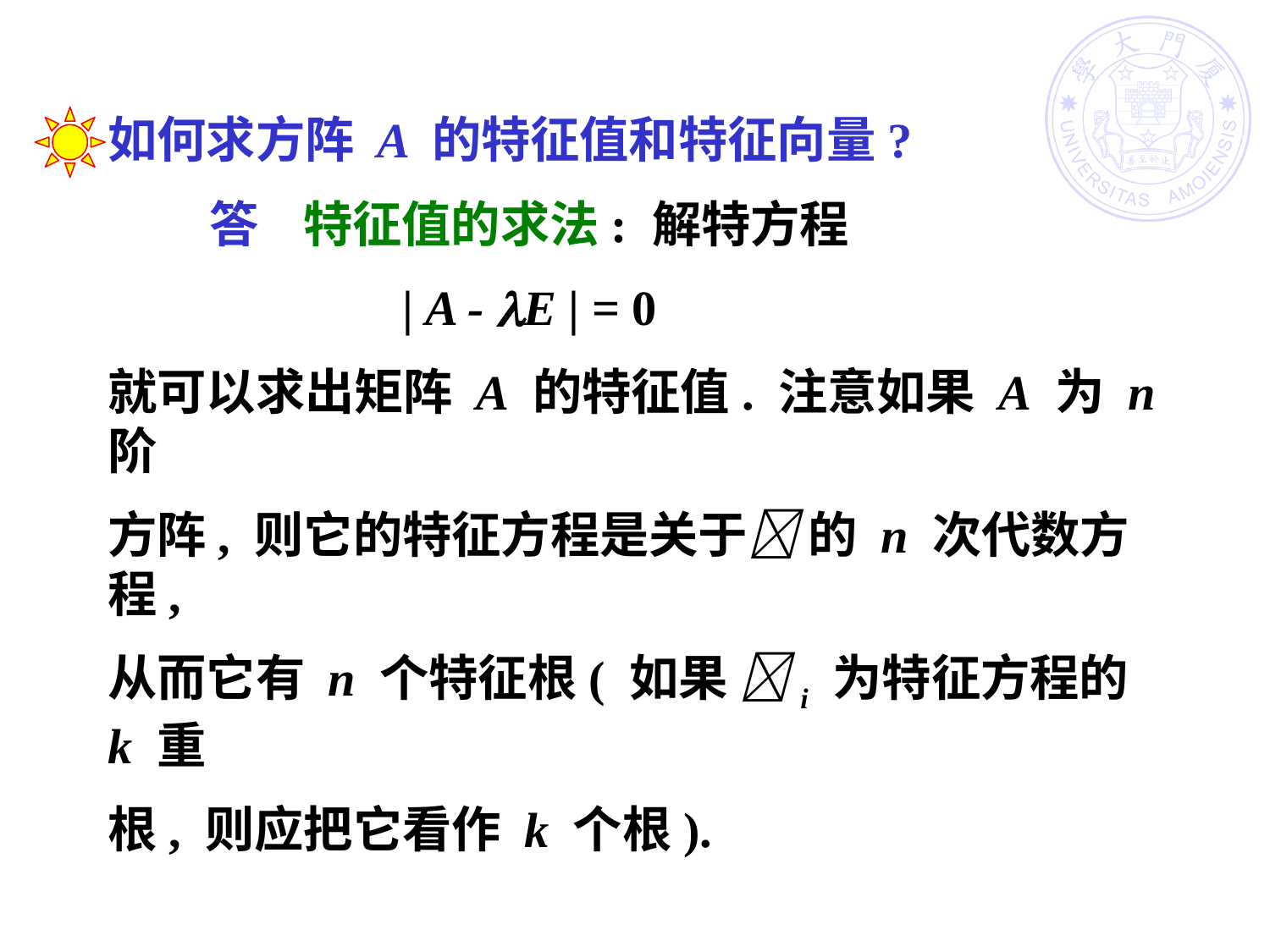

如何求方阵 A 的特征值和特征向量?
        答    特征值的求法: 解特方程
                        | A - λE | = 0
就可以求出矩阵 A 的特征值. 注意如果 A 为 n 阶
方阵, 则它的特征方程是关于λ 的 n 次代数方程,
从而它有 n 个特征根( 如果 λi 为特征方程的 k 重
根, 则应把它看作 k 个根).